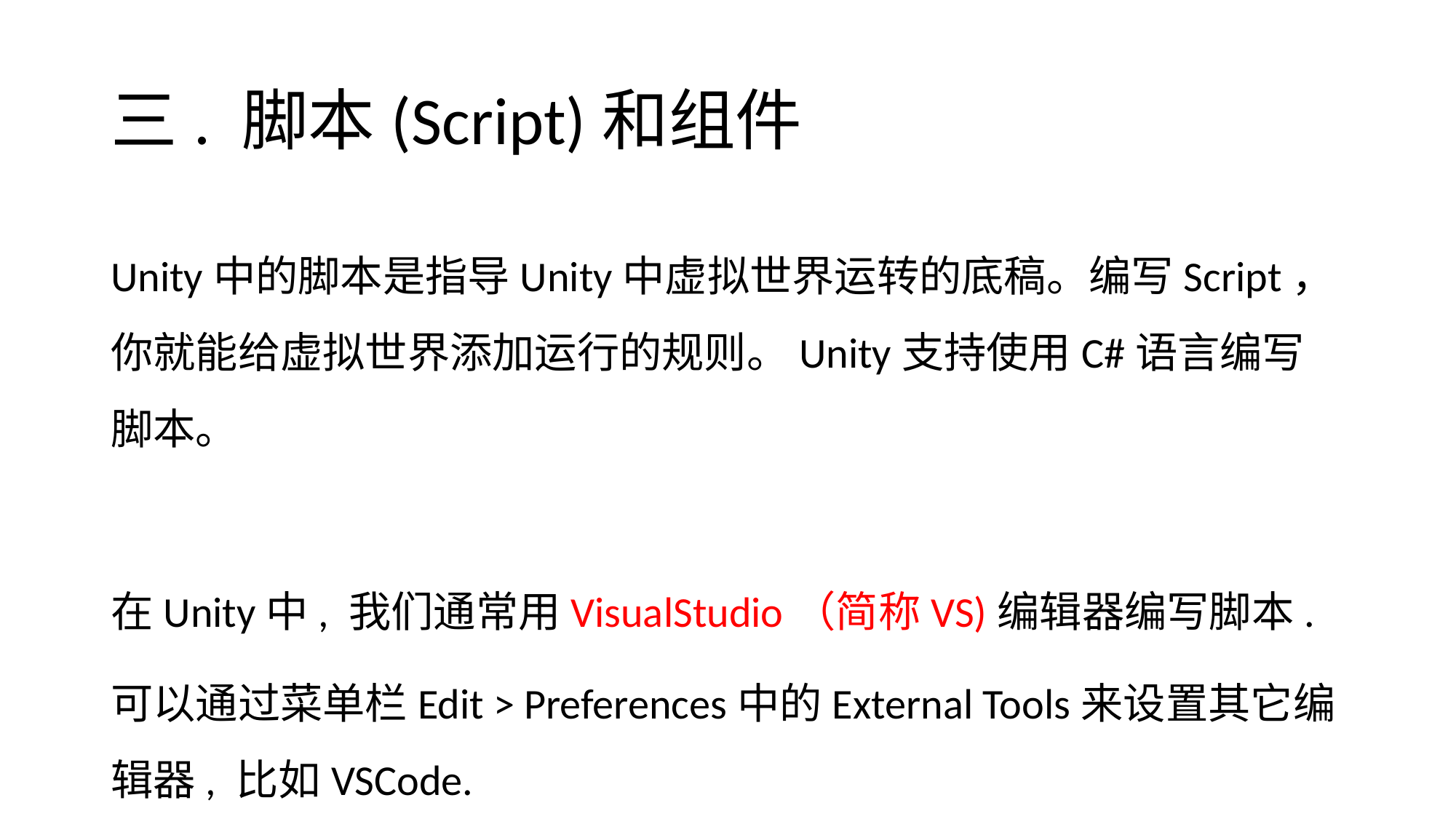

# 三. 脚本(Script)和组件
Unity中的脚本是指导Unity中虚拟世界运转的底稿。编写Script，你就能给虚拟世界添加运行的规则。Unity支持使用C#语言编写脚本。

在Unity中, 我们通常用VisualStudio（简称VS)编辑器编写脚本.
可以通过菜单栏Edit > Preferences中的External Tools来设置其它编辑器, 比如VSCode.